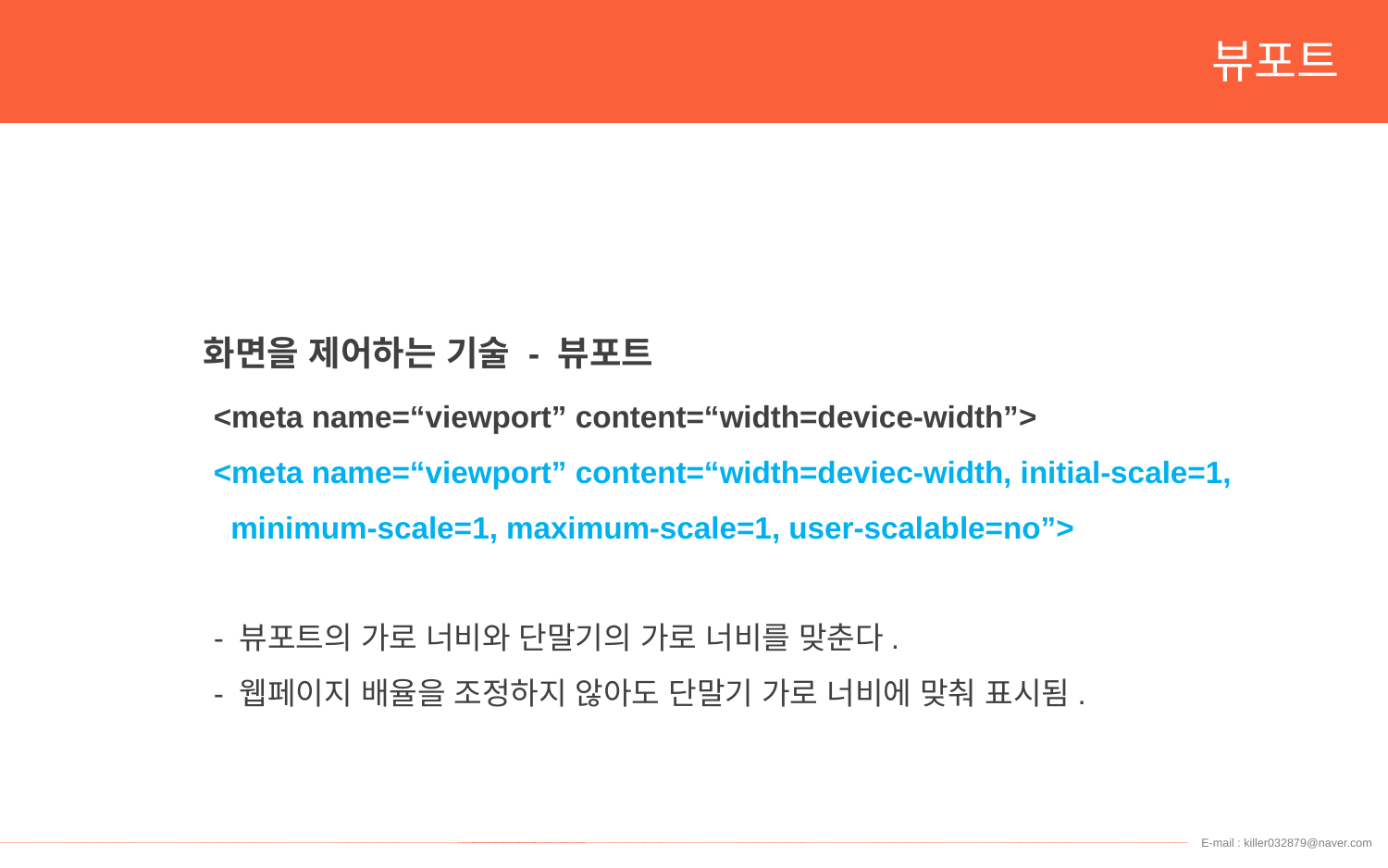

뷰포트
화면을 제어하는 기술 - 뷰포트
<meta name=“viewport” content=“width=device-width”>
<meta name=“viewport” content=“width=deviec-width, initial-scale=1,
  minimum-scale=1, maximum-scale=1, user-scalable=no”>

- 뷰포트의 가로 너비와 단말기의 가로 너비를 맞춘다.
- 웹페이지 배율을 조정하지 않아도 단말기 가로 너비에 맞춰 표시됨.